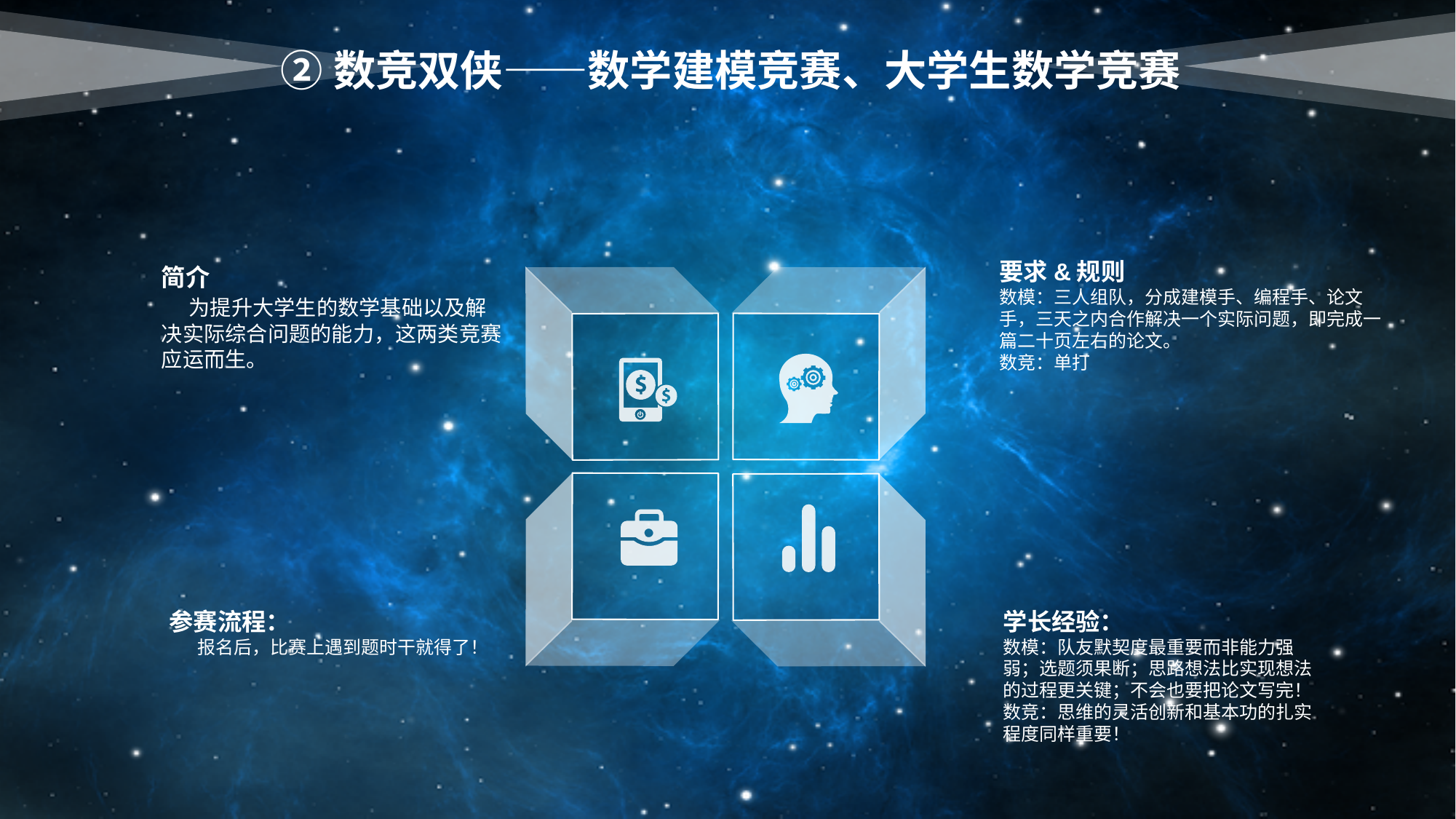

②数竞双侠——数学建模竞赛、大学生数学竞赛

要求&规则
数模：三人组队，分成建模手、编程手、论文手，三天之内合作解决一个实际问题，即完成一篇二十页左右的论文。
数竞：单打

简介
    为提升大学生的数学基础以及解决实际综合问题的能力，这两类竞赛应运而生。

参赛流程：
      报名后，比赛上遇到题时干就得了！

学长经验：
数模：队友默契度最重要而非能力强弱；选题须果断；思路想法比实现想法的过程更关键；不会也要把论文写完！
数竞：思维的灵活创新和基本功的扎实程度同样重要！